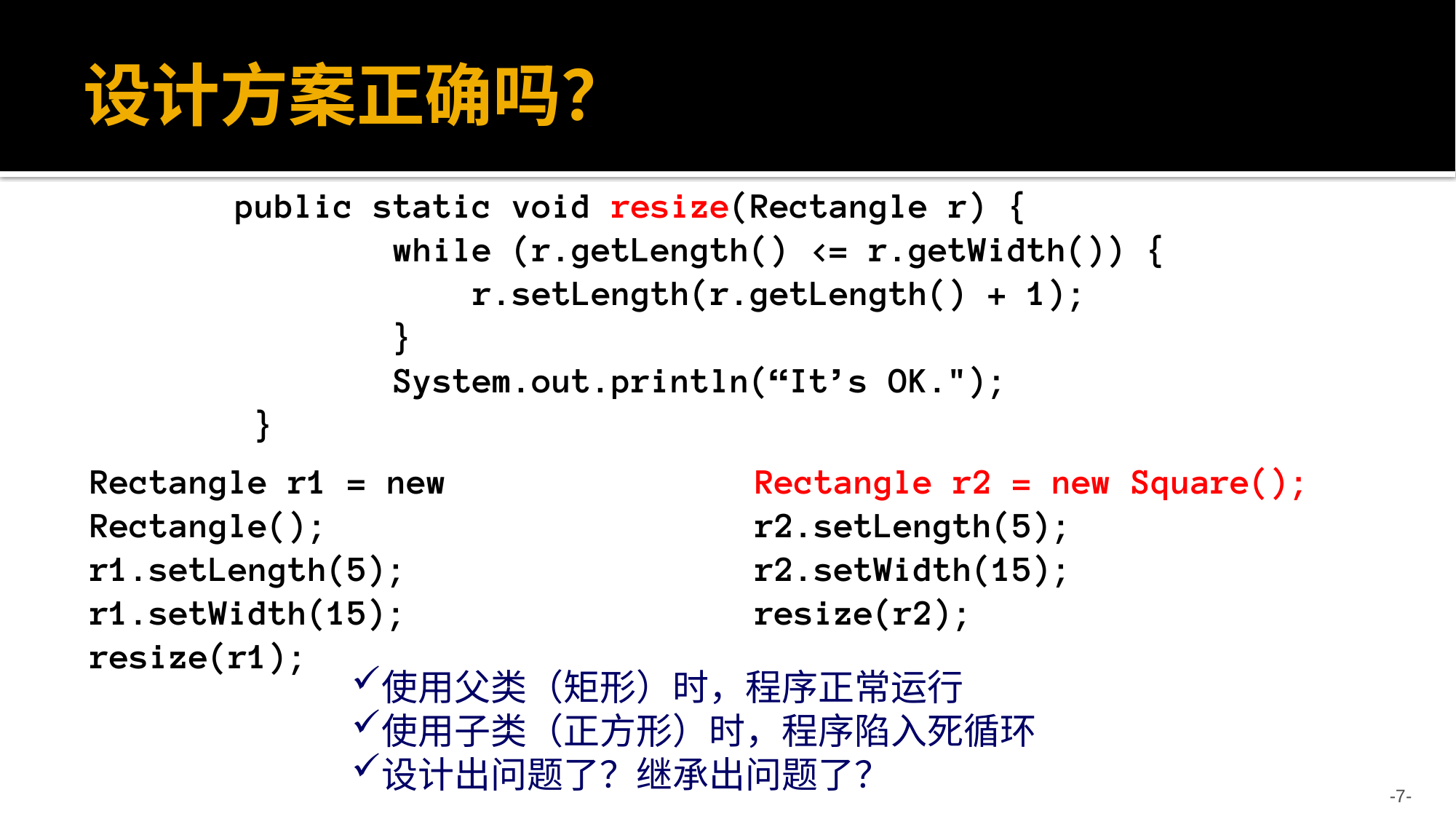

# 设计方案正确吗？
public static void resize(Rectangle r) {
        while (r.getLength() <= r.getWidth()) {
            r.setLength(r.getLength() + 1);
        }
        System.out.println(“It’s OK.");
 }
Rectangle r1 = new Rectangle();
r1.setLength(5);
r1.setWidth(15);
resize(r1);
Rectangle r2 = new Square();
r2.setLength(5);
r2.setWidth(15);
resize(r2);
使用父类（矩形）时，程序正常运行
使用子类（正方形）时，程序陷入死循环
设计出问题了？继承出问题了？
-7-